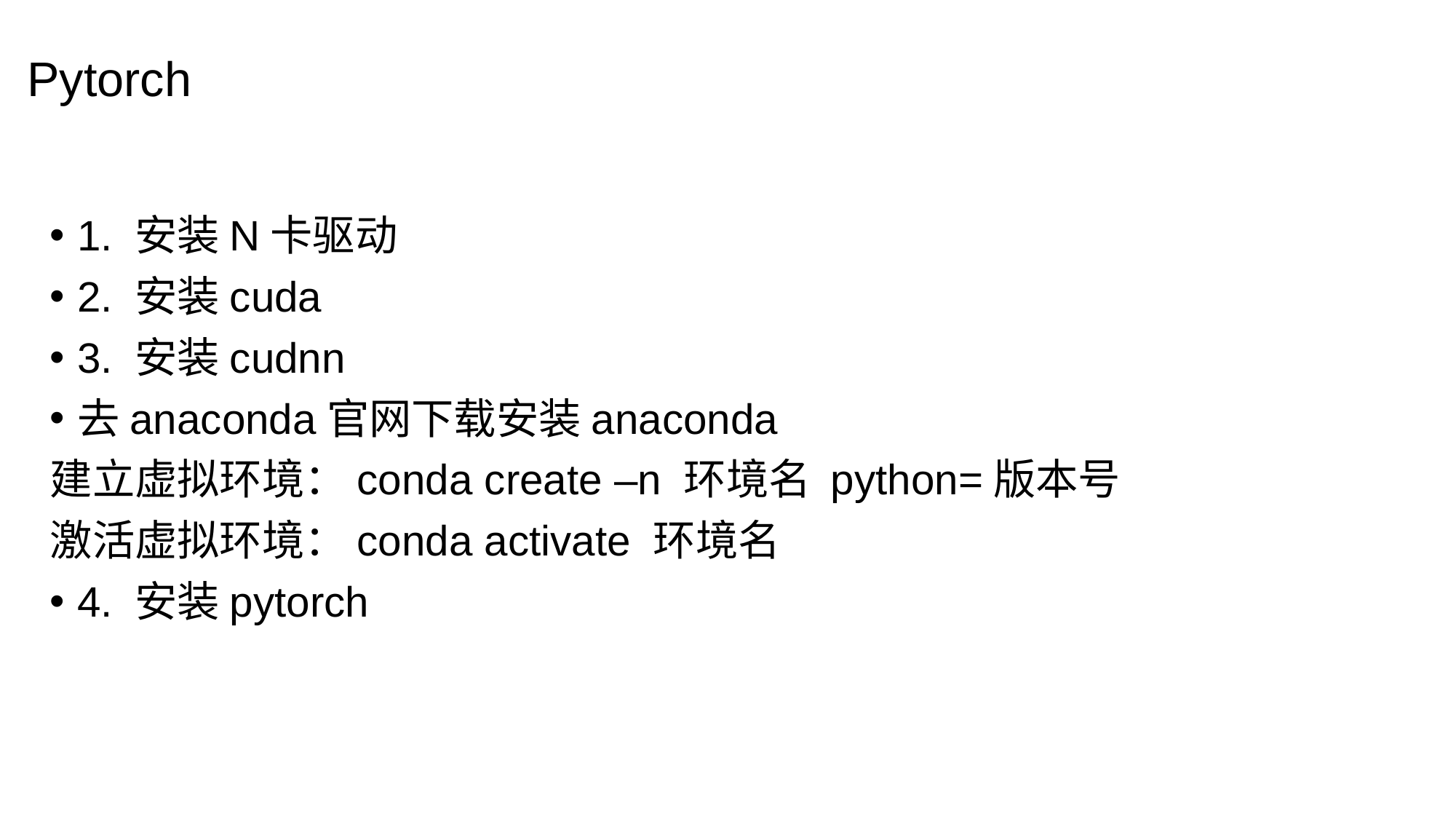

# Pytorch
1. 安装N卡驱动
2. 安装cuda
3. 安装cudnn
去anaconda官网下载安装anaconda
建立虚拟环境：conda create –n 环境名 python=版本号
激活虚拟环境：conda activate 环境名
4. 安装pytorch